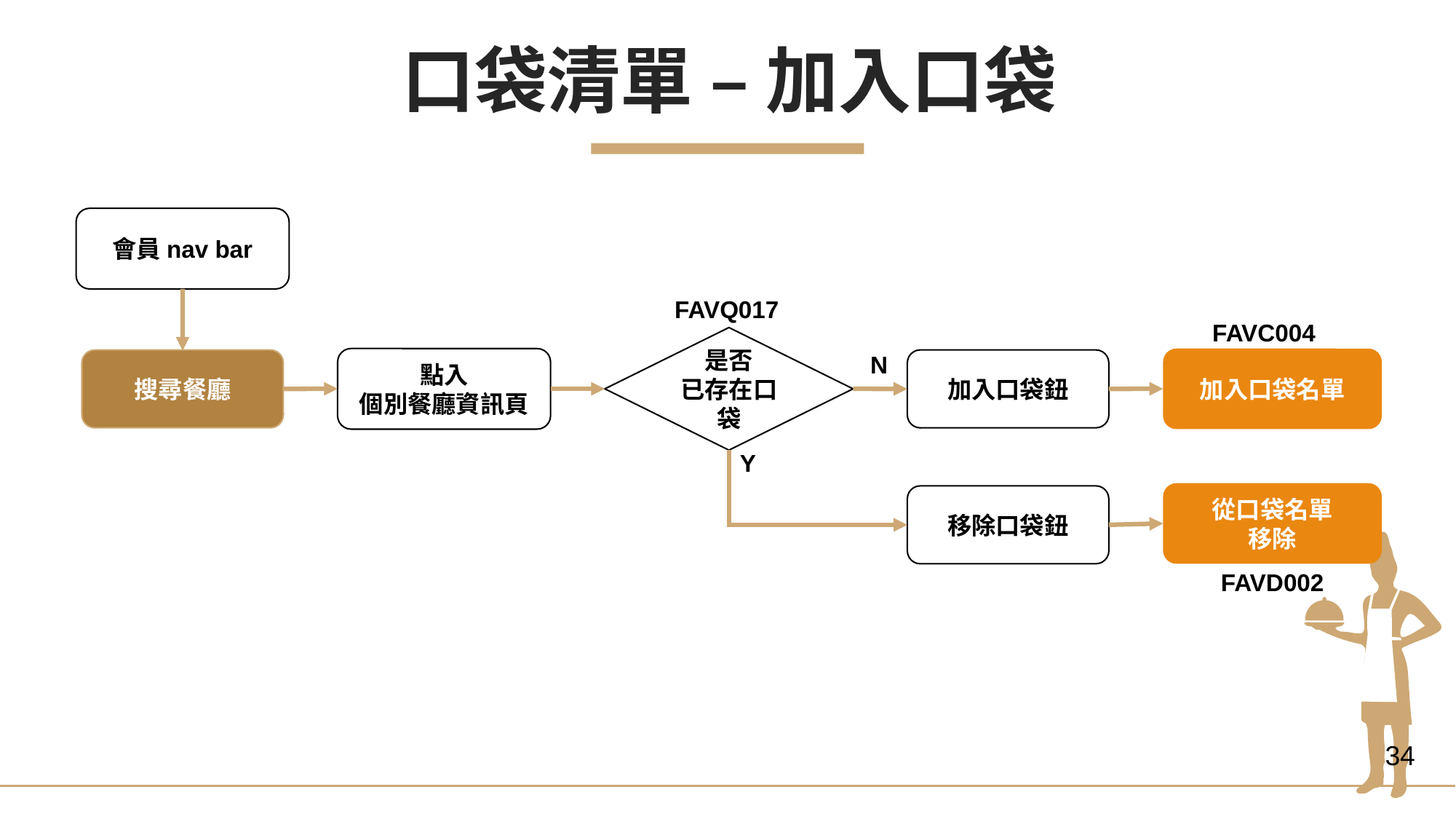

口袋清單 – 加入口袋
會員nav bar
FAVQ017
FAVC004
是否
已存在口袋
N
點入
個別餐廳資訊頁
加入口袋名單
搜尋餐廳
加入口袋鈕
Y
從口袋名單
移除
移除口袋鈕
FAVD002
34